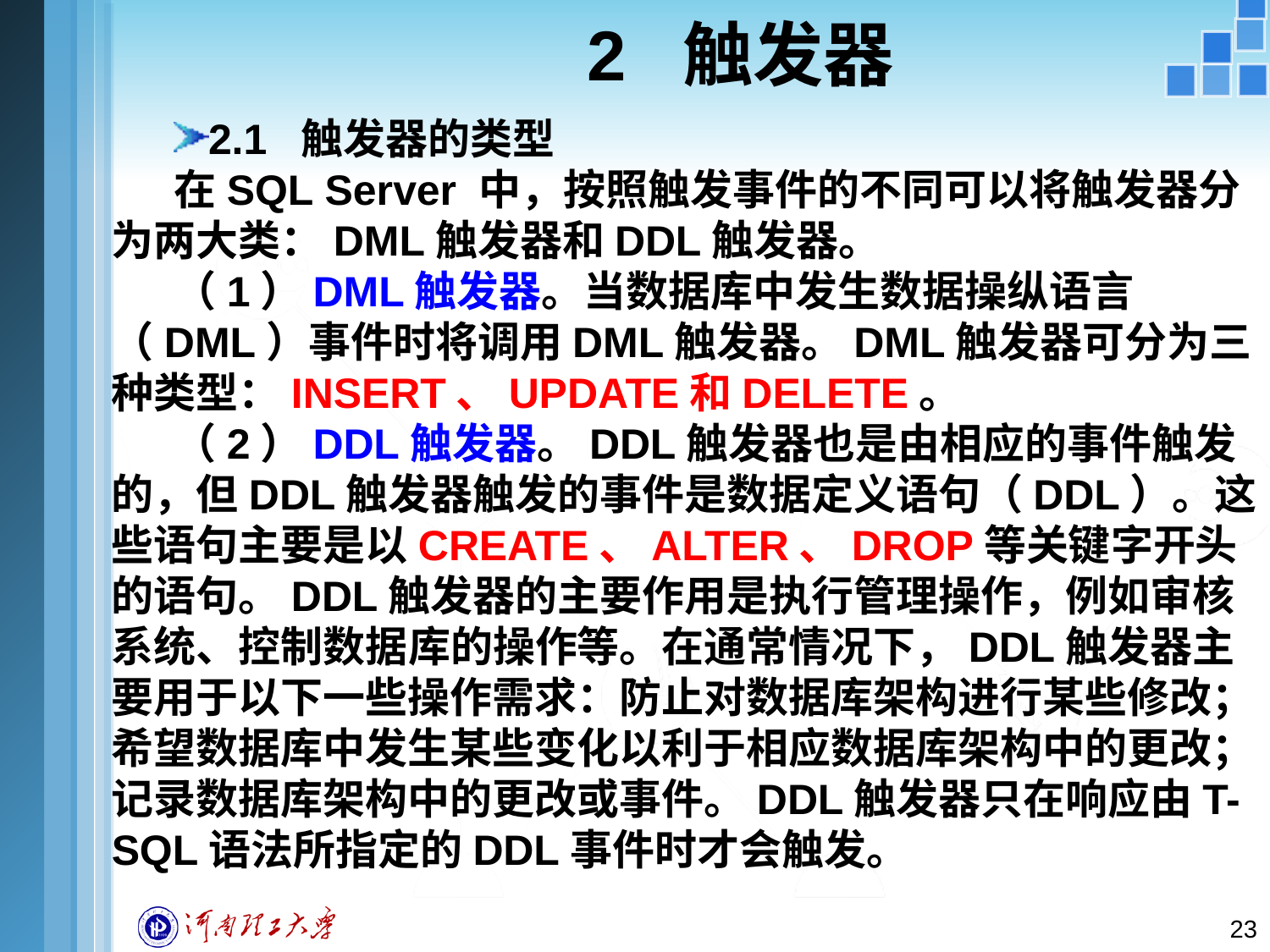

# 2  触发器
2.1  触发器的类型
在SQL Server 中，按照触发事件的不同可以将触发器分为两大类：DML触发器和DDL触发器。
（1）DML触发器。当数据库中发生数据操纵语言（DML）事件时将调用DML触发器。DML触发器可分为三种类型：INSERT、UPDATE和DELETE。
（2）DDL触发器。DDL触发器也是由相应的事件触发的，但DDL触发器触发的事件是数据定义语句（DDL）。这些语句主要是以CREATE、ALTER、DROP等关键字开头的语句。DDL触发器的主要作用是执行管理操作，例如审核系统、控制数据库的操作等。在通常情况下，DDL触发器主要用于以下一些操作需求：防止对数据库架构进行某些修改；希望数据库中发生某些变化以利于相应数据库架构中的更改；记录数据库架构中的更改或事件。DDL触发器只在响应由T-SQL语法所指定的DDL事件时才会触发。